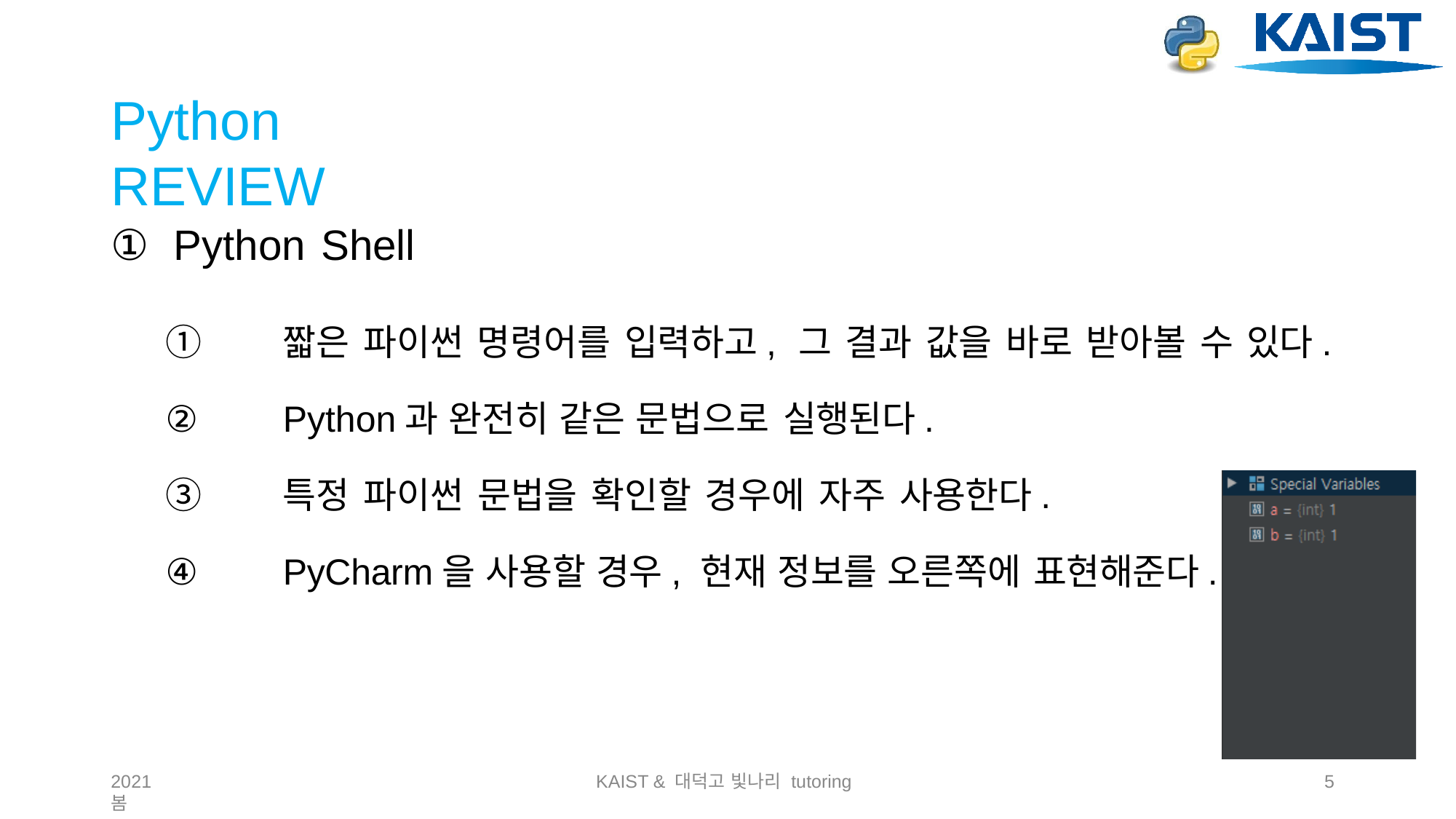

# Python REVIEW
①	Python Shell
①	짧은 파이썬 명령어를 입력하고, 그 결과 값을 바로 받아볼 수 있다.

②	Python과 완전히 같은 문법으로 실행된다.

③	특정 파이썬 문법을 확인할 경우에 자주 사용한다.

④	PyCharm을 사용할 경우, 현재 정보를 오른쪽에 표현해준다.

2021 봄
KAIST & 대덕고 빛나리 tutoring
5